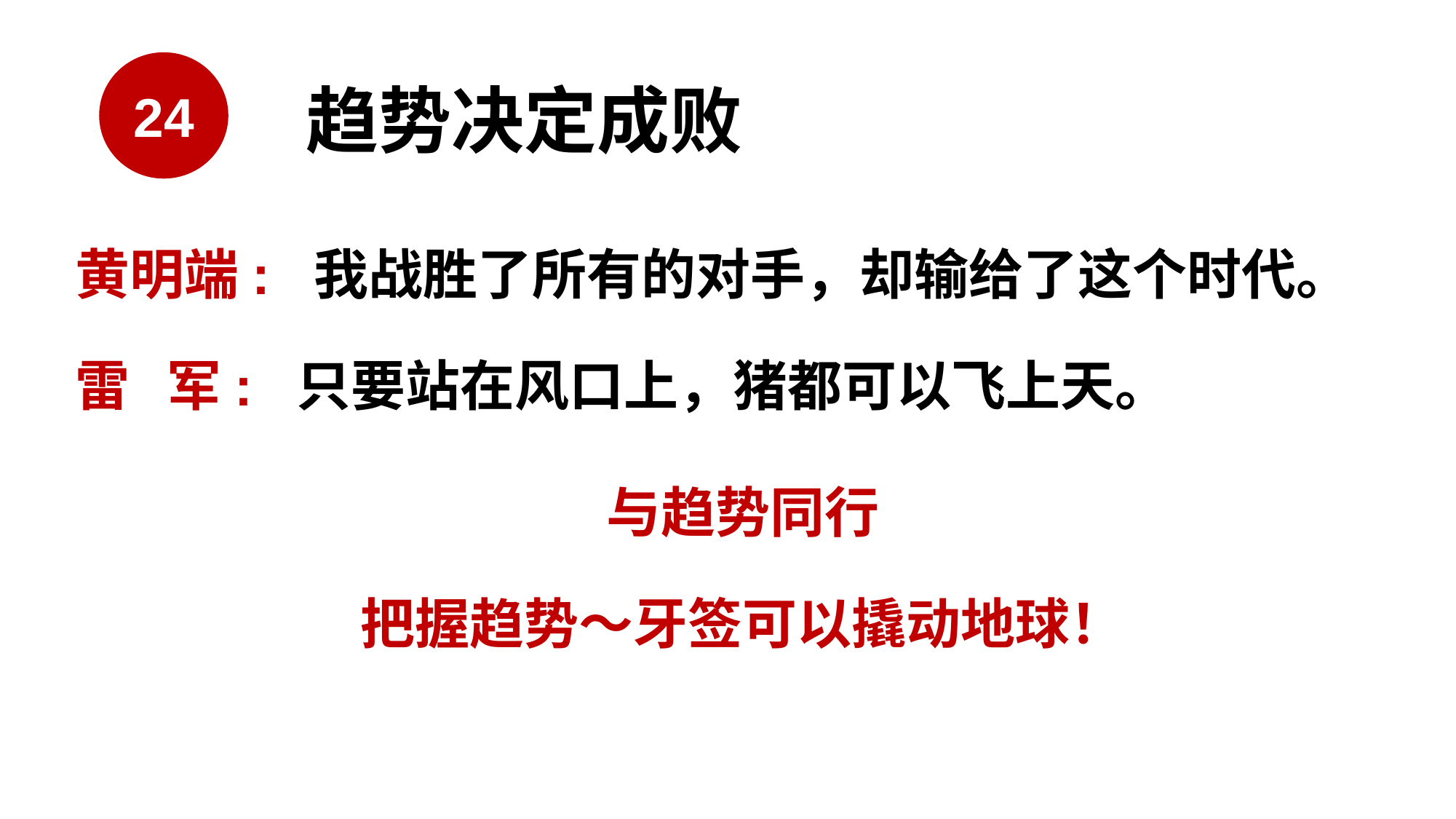

24
趋势决定成败
黄明端:  我战胜了所有的对手，却输给了这个时代。
雷   军:  只要站在风口上，猪都可以飞上天。
与趋势同行
把握趋势～牙签可以撬动地球！